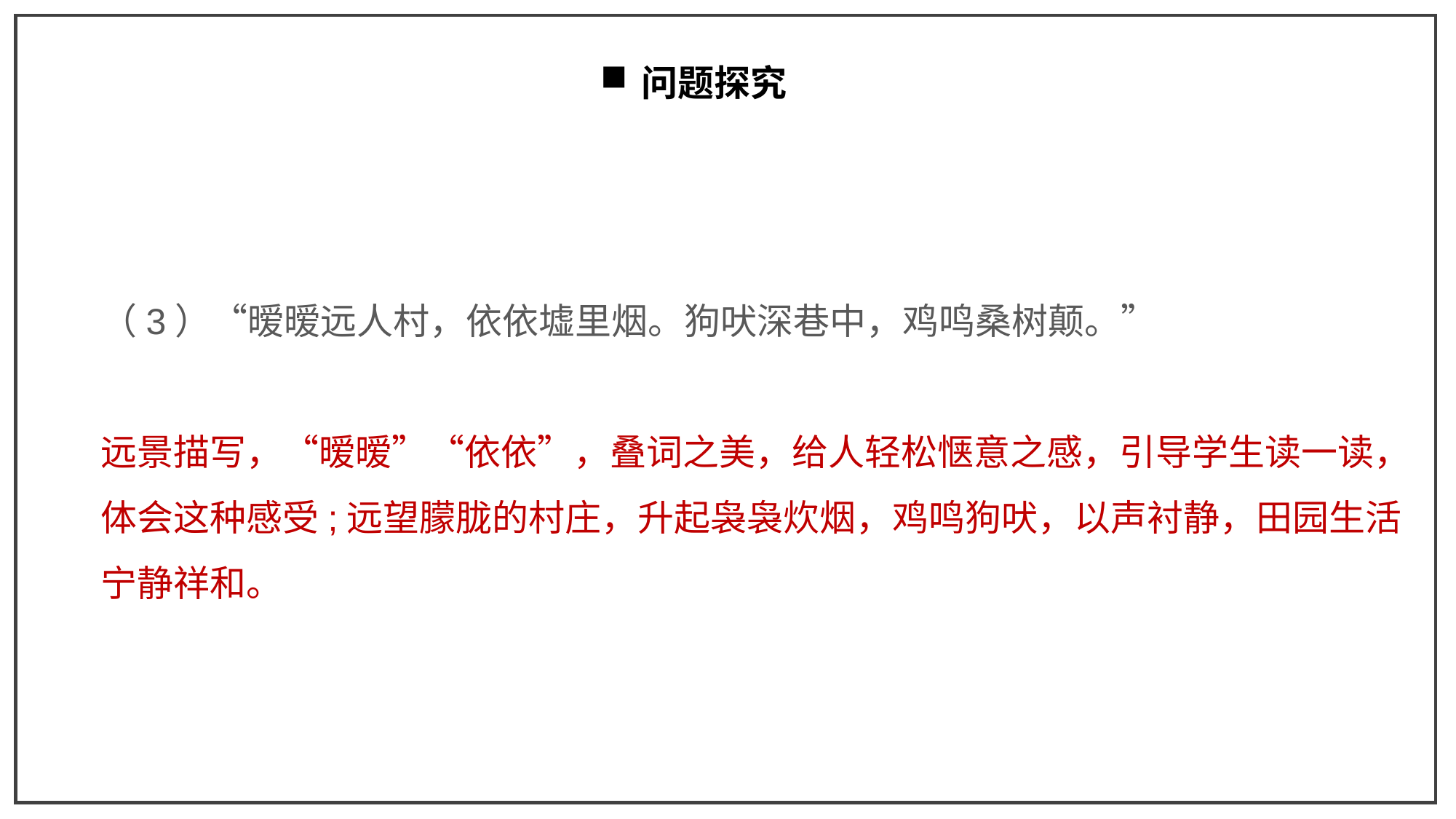

问题探究
（3）“暧暧远人村，依依墟里烟。狗吠深巷中，鸡鸣桑树颠。”

远景描写，“暧暧”“依依”，叠词之美，给人轻松惬意之感，引导学生读一读，体会这种感受;远望朦胧的村庄，升起袅袅炊烟，鸡鸣狗吠，以声衬静，田园生活宁静祥和。